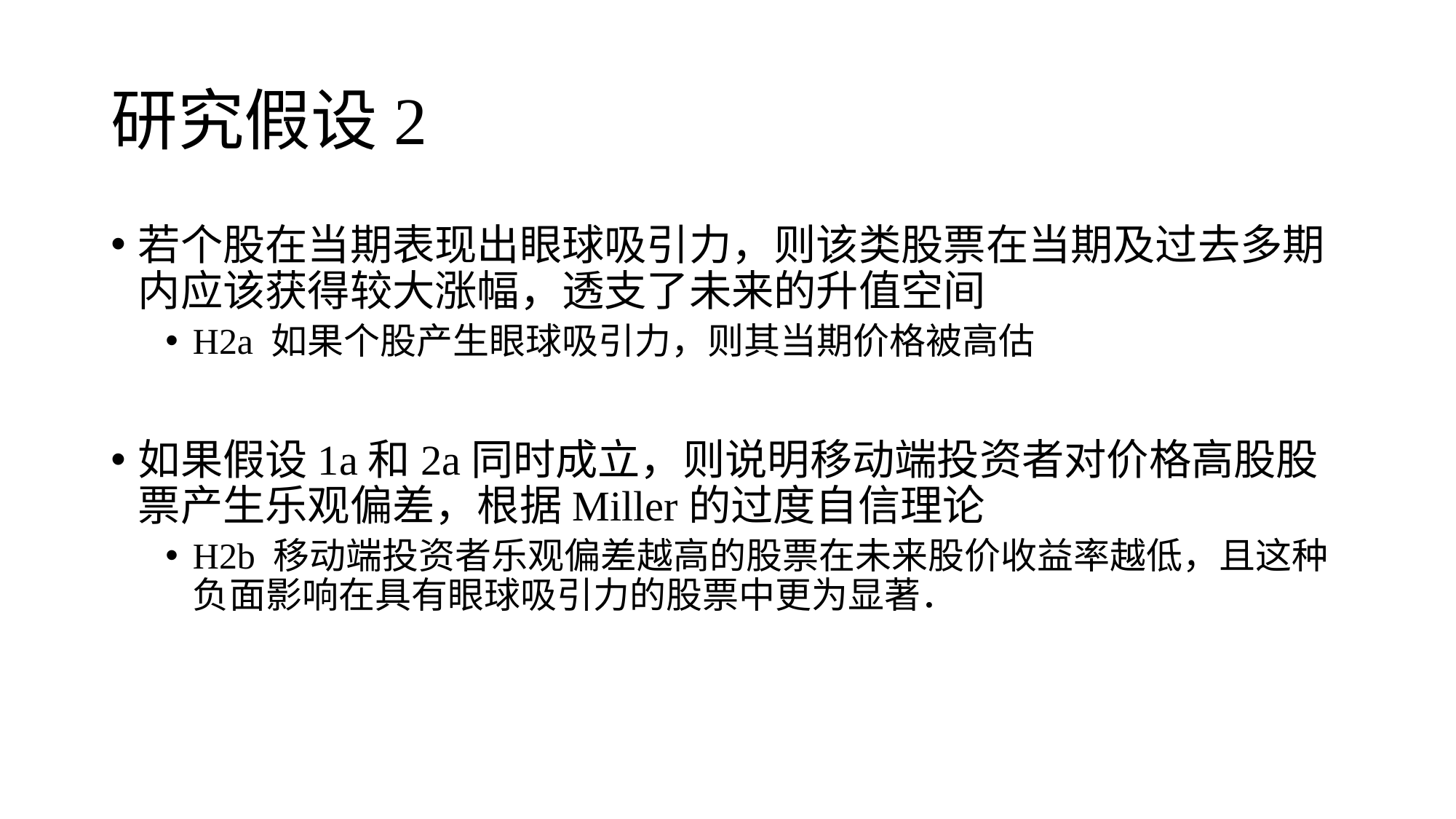

# 研究假设2
若个股在当期表现出眼球吸引力，则该类股票在当期及过去多期内应该获得较大涨幅，透支了未来的升值空间
H2a 如果个股产生眼球吸引力，则其当期价格被高估

如果假设1a和2a同时成立，则说明移动端投资者对价格高股股票产生乐观偏差，根据Miller的过度自信理论
H2b 移动端投资者乐观偏差越高的股票在未来股价收益率越低，且这种负面影响在具有眼球吸引力的股票中更为显著．